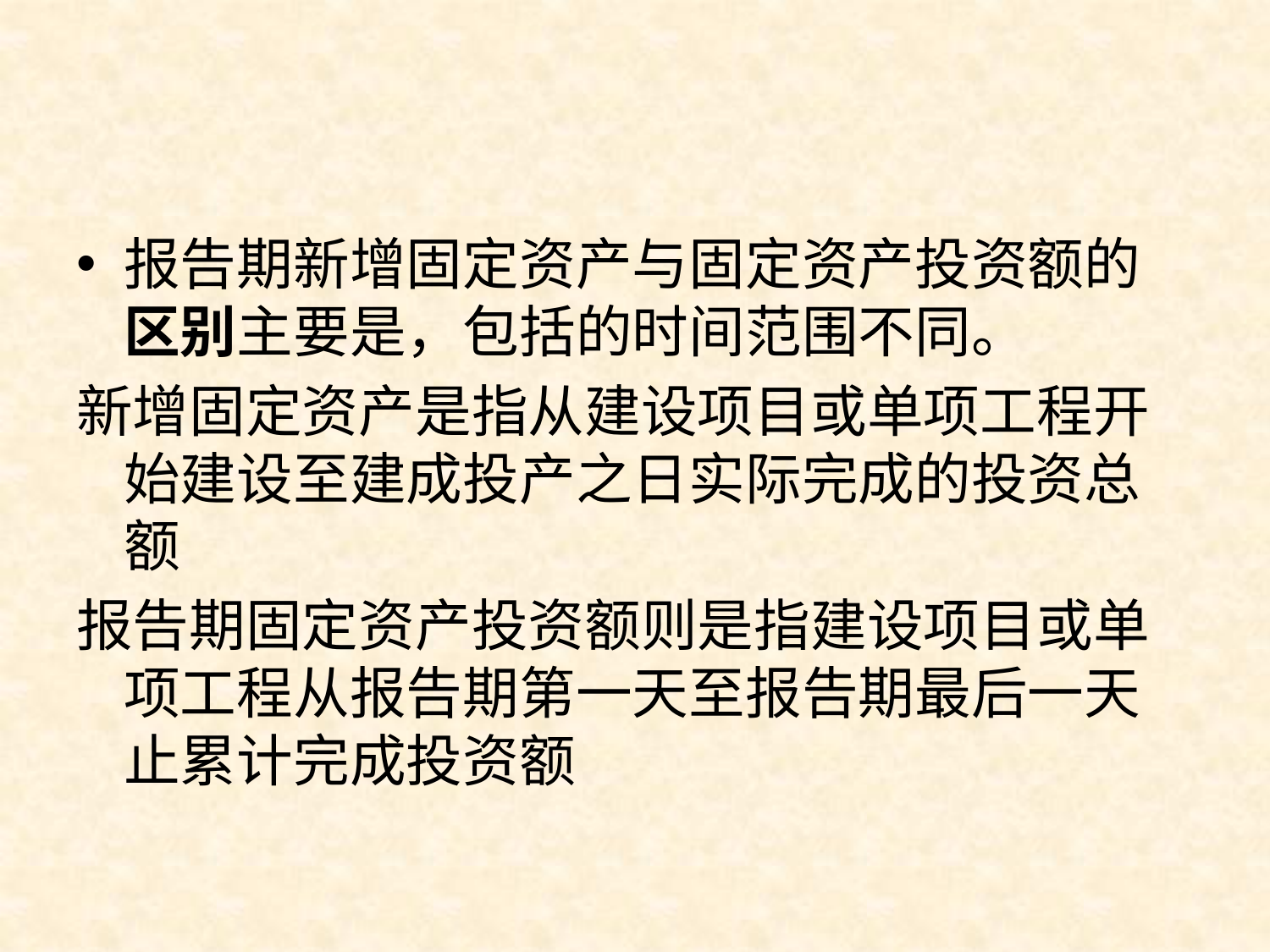

#
报告期新增固定资产与固定资产投资额的区别主要是，包括的时间范围不同。
新增固定资产是指从建设项目或单项工程开始建设至建成投产之日实际完成的投资总额
报告期固定资产投资额则是指建设项目或单项工程从报告期第一天至报告期最后一天止累计完成投资额